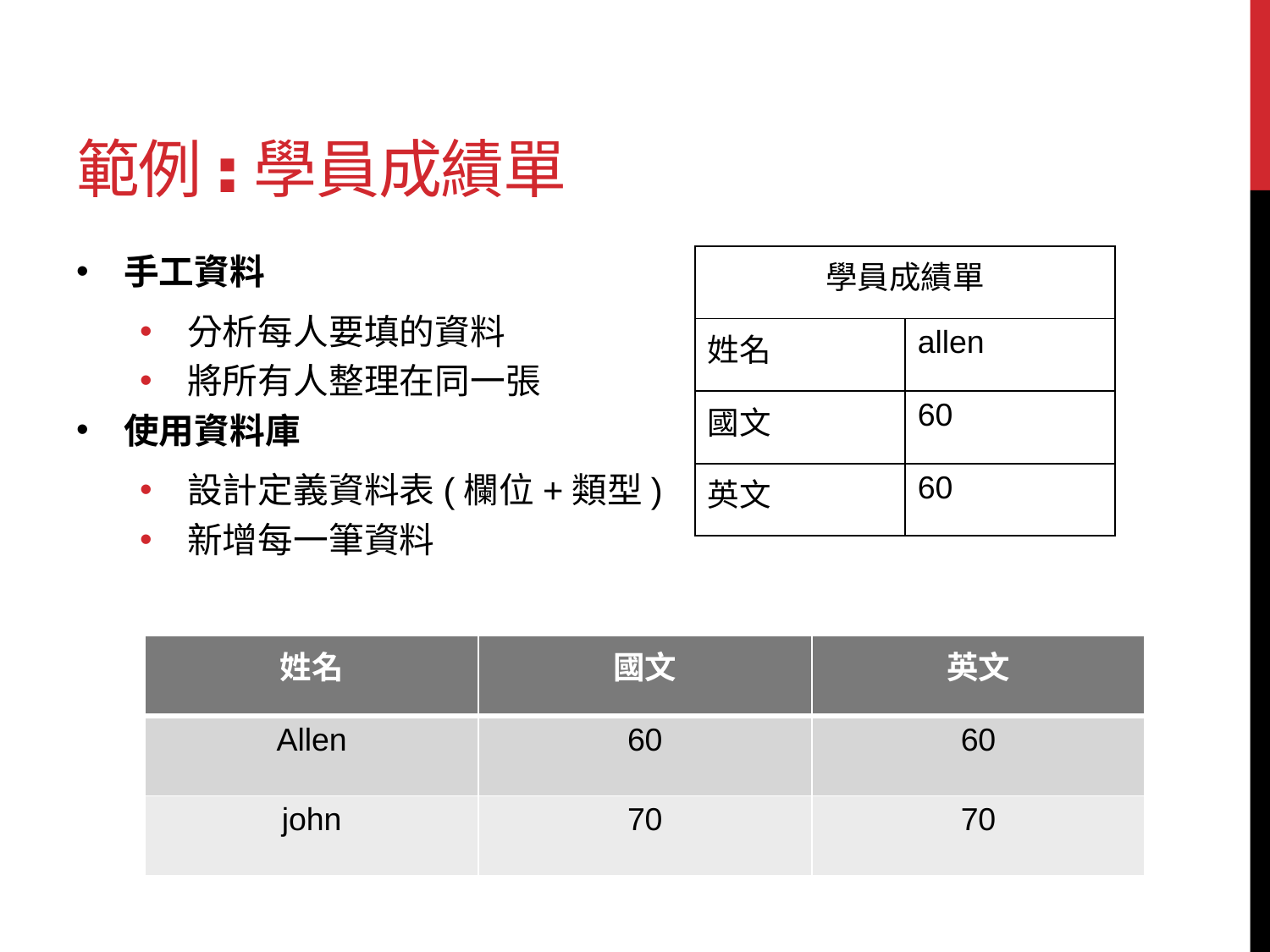

# 範例:學員成績單
手工資料
分析每人要填的資料
將所有人整理在同一張
使用資料庫
設計定義資料表(欄位+類型)
新增每一筆資料
| 學員成績單 |  |
| --- | --- |
| 姓名 | allen |
| 國文 | 60 |
| 英文 | 60 |
| 姓名 | 國文 | 英文 |
| --- | --- | --- |
| Allen | 60 | 60 |
| john | 70 | 70 |